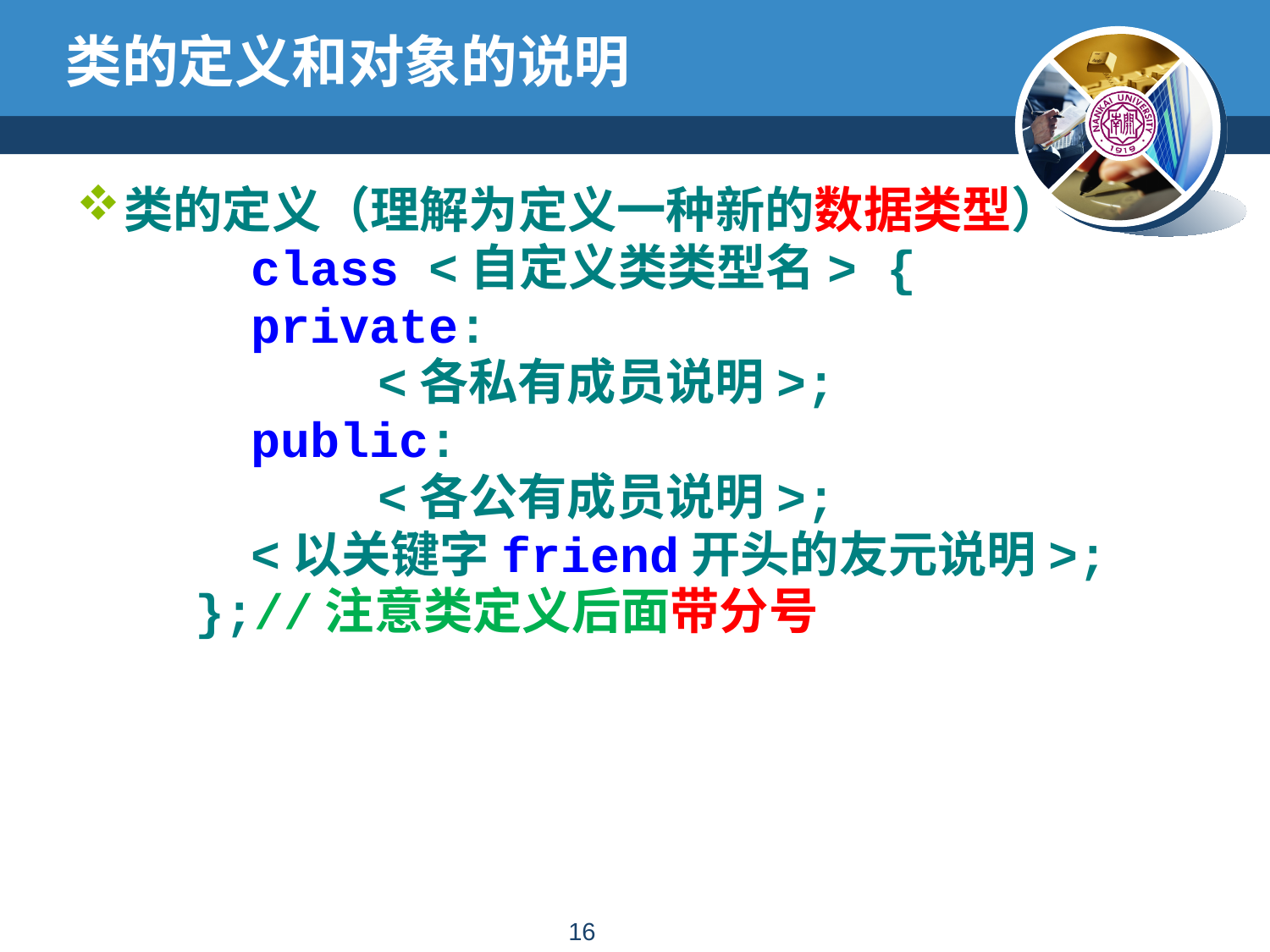

# 类的定义和对象的说明
类的定义（理解为定义一种新的数据类型）
		class <自定义类类型名> {
	  	private:
		  	<各私有成员说明>;
	  	public:
		  	<各公有成员说明>;
	  	<以关键字friend开头的友元说明>;
    };//注意类定义后面带分号
16